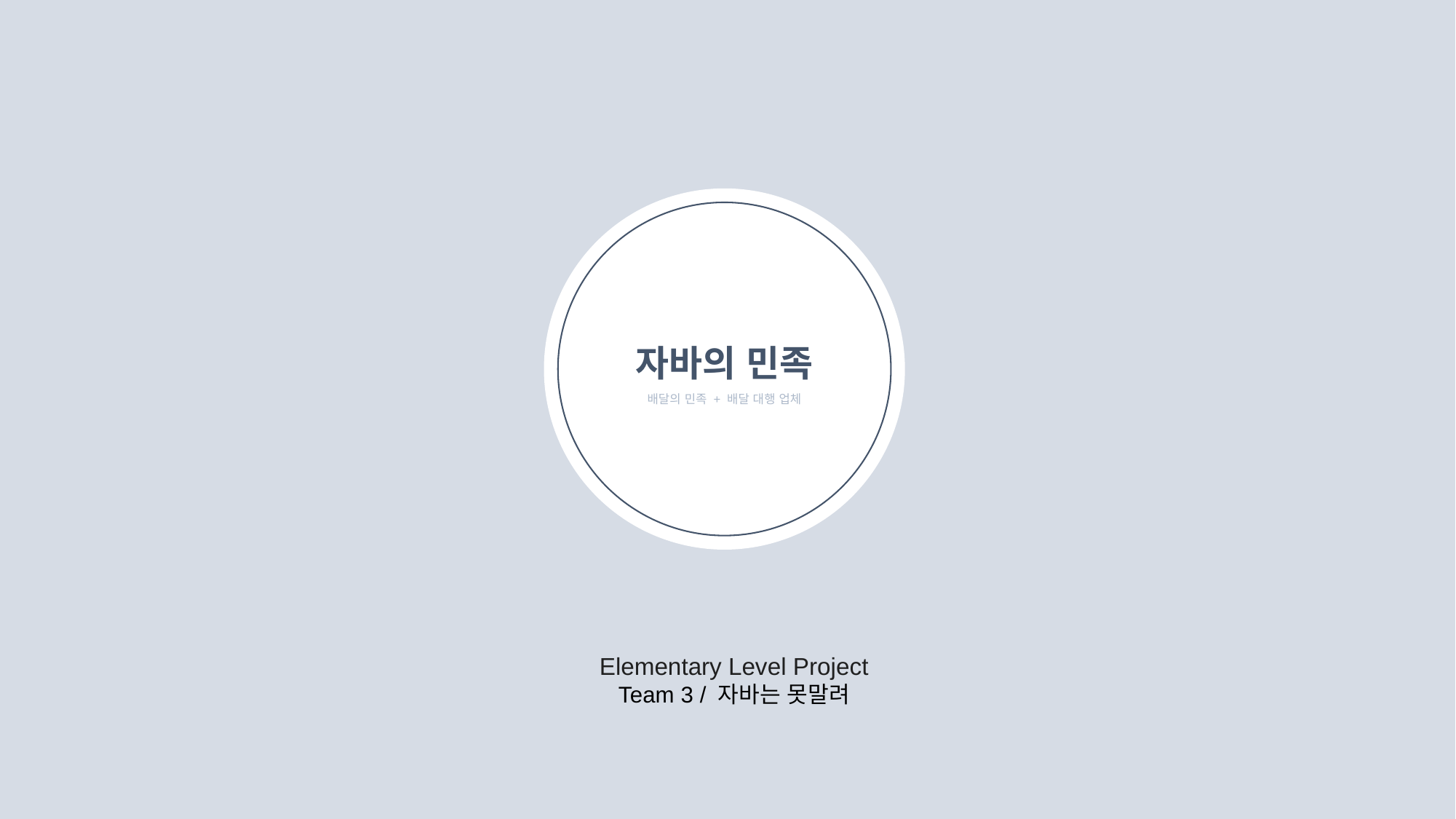

자바의 민족
배달의 민족 + 배달 대행 업체
Elementary Level Project
Team 3 / 자바는 못말려